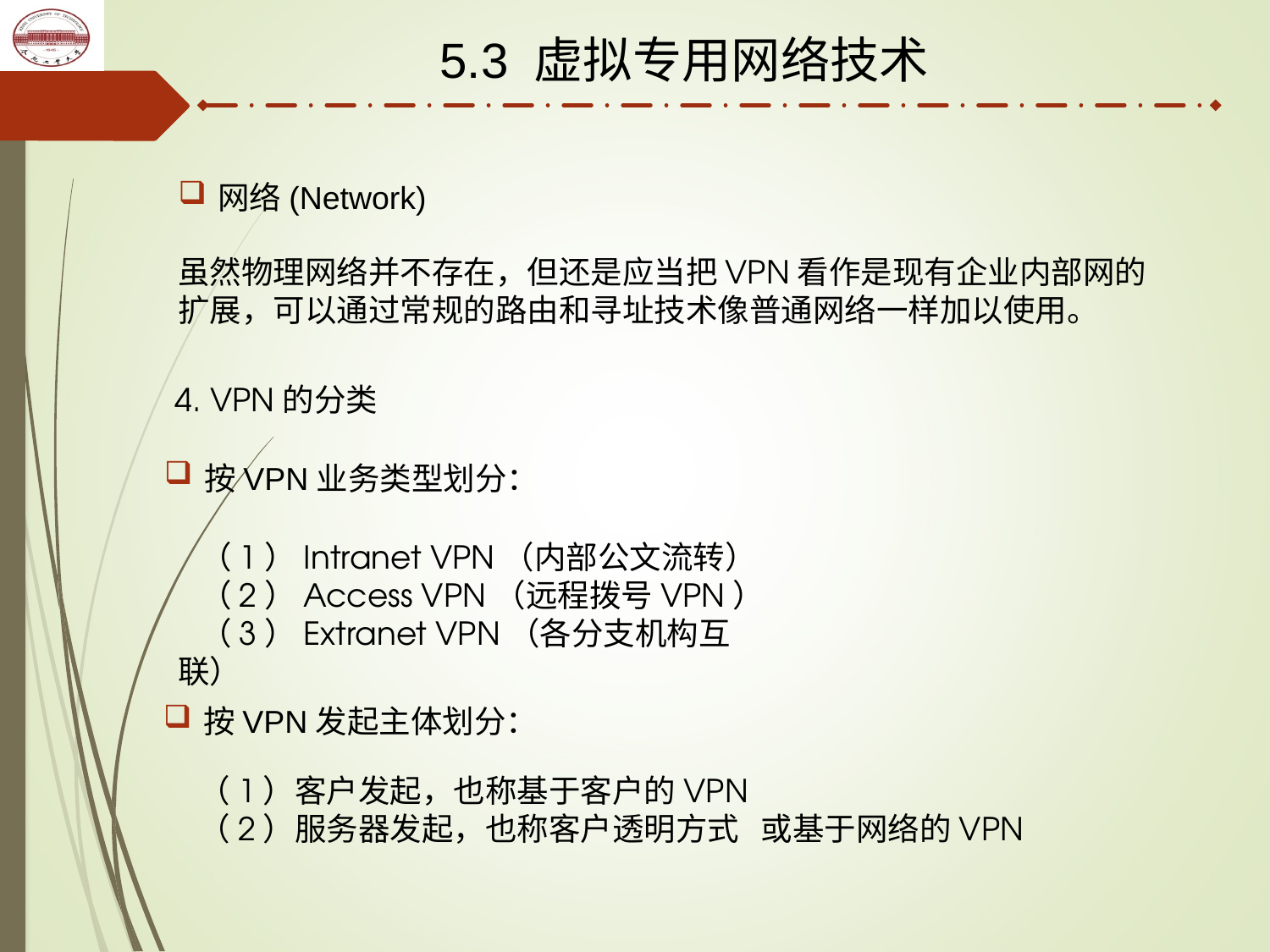

5.3 虚拟专用网络技术
网络(Network)
虽然物理网络并不存在，但还是应当把VPN看作是现有企业内部网的扩展，可以通过常规的路由和寻址技术像普通网络一样加以使用。
4. VPN的分类
按VPN业务类型划分：
  （1）Intranet VPN（内部公文流转）
  （2）Access VPN（远程拨号VPN）
  （3）Extranet VPN（各分支机构互联）
按VPN发起主体划分：
（1）客户发起，也称基于客户的VPN
（2）服务器发起，也称客户透明方式   或基于网络的VPN